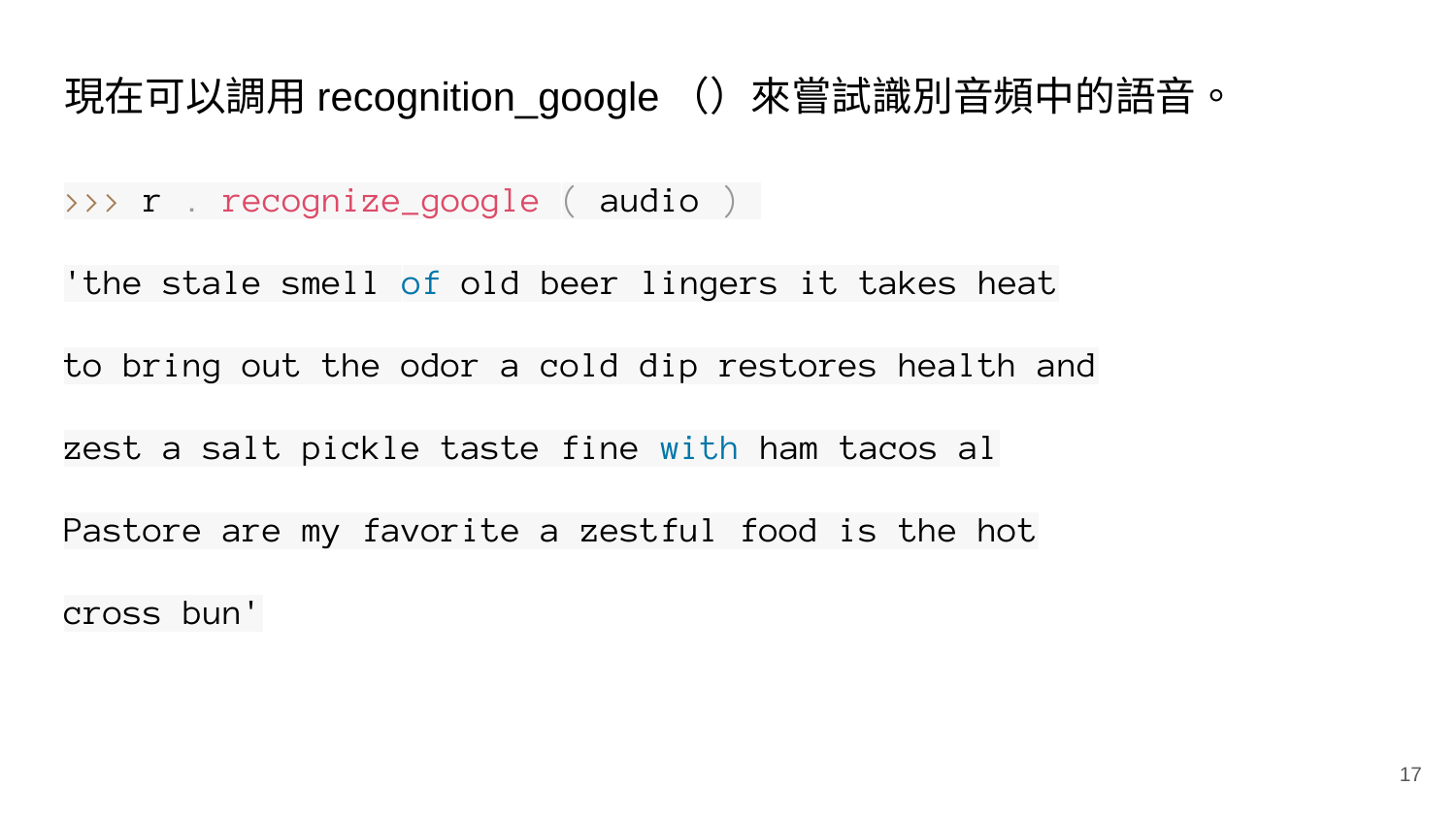

現在可以調用recognition_google（）來嘗試識別音頻中的語音。
>>> r . recognize_google ( audio )
'the stale smell of old beer lingers it takes heat
to bring out the odor a cold dip restores health and
zest a salt pickle taste fine with ham tacos al
Pastore are my favorite a zestful food is the hot
cross bun'

17